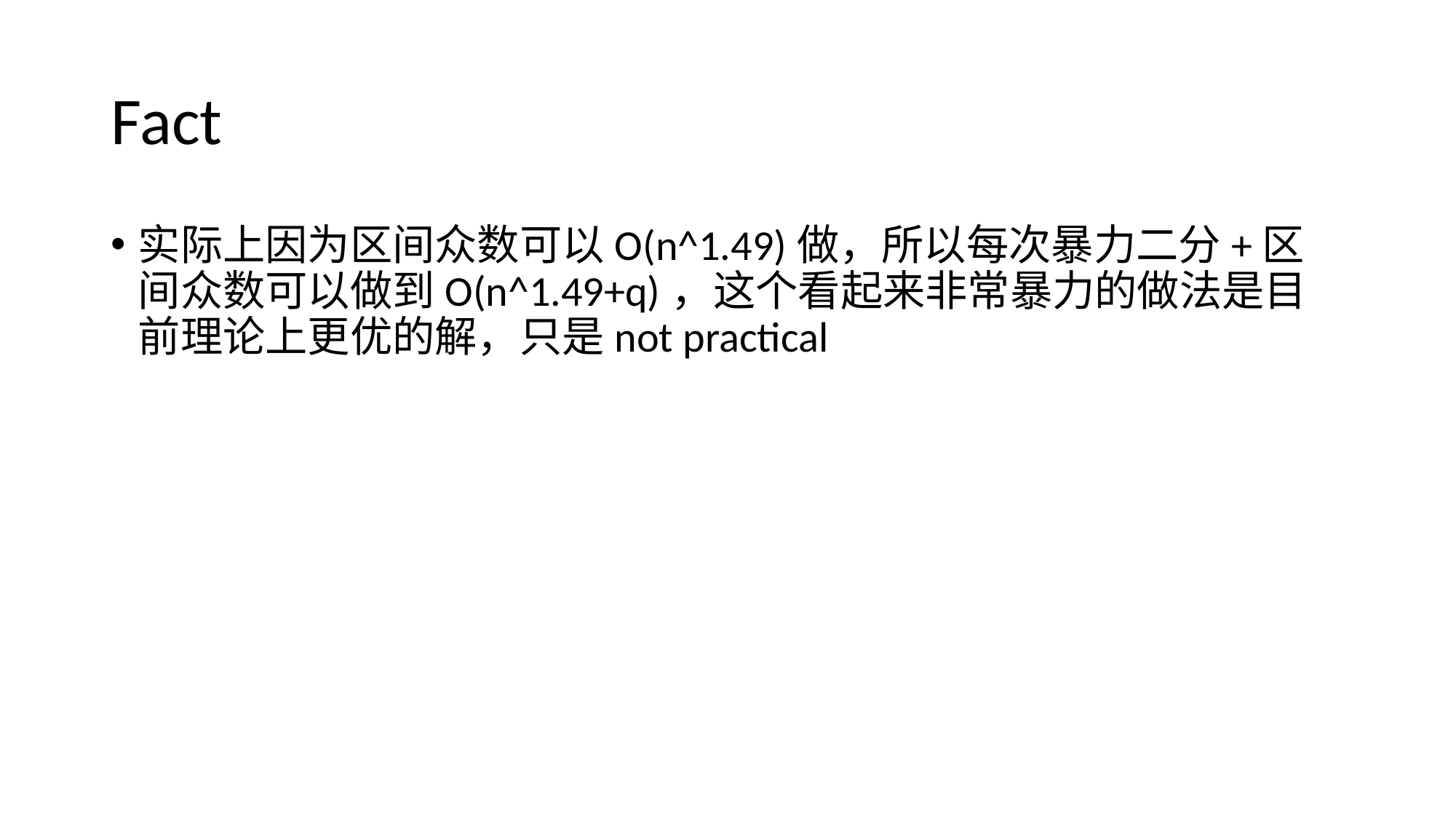

# Fact
实际上因为区间众数可以O(n^1.49)做，所以每次暴力二分+区间众数可以做到O(n^1.49+q)，这个看起来非常暴力的做法是目前理论上更优的解，只是not practical